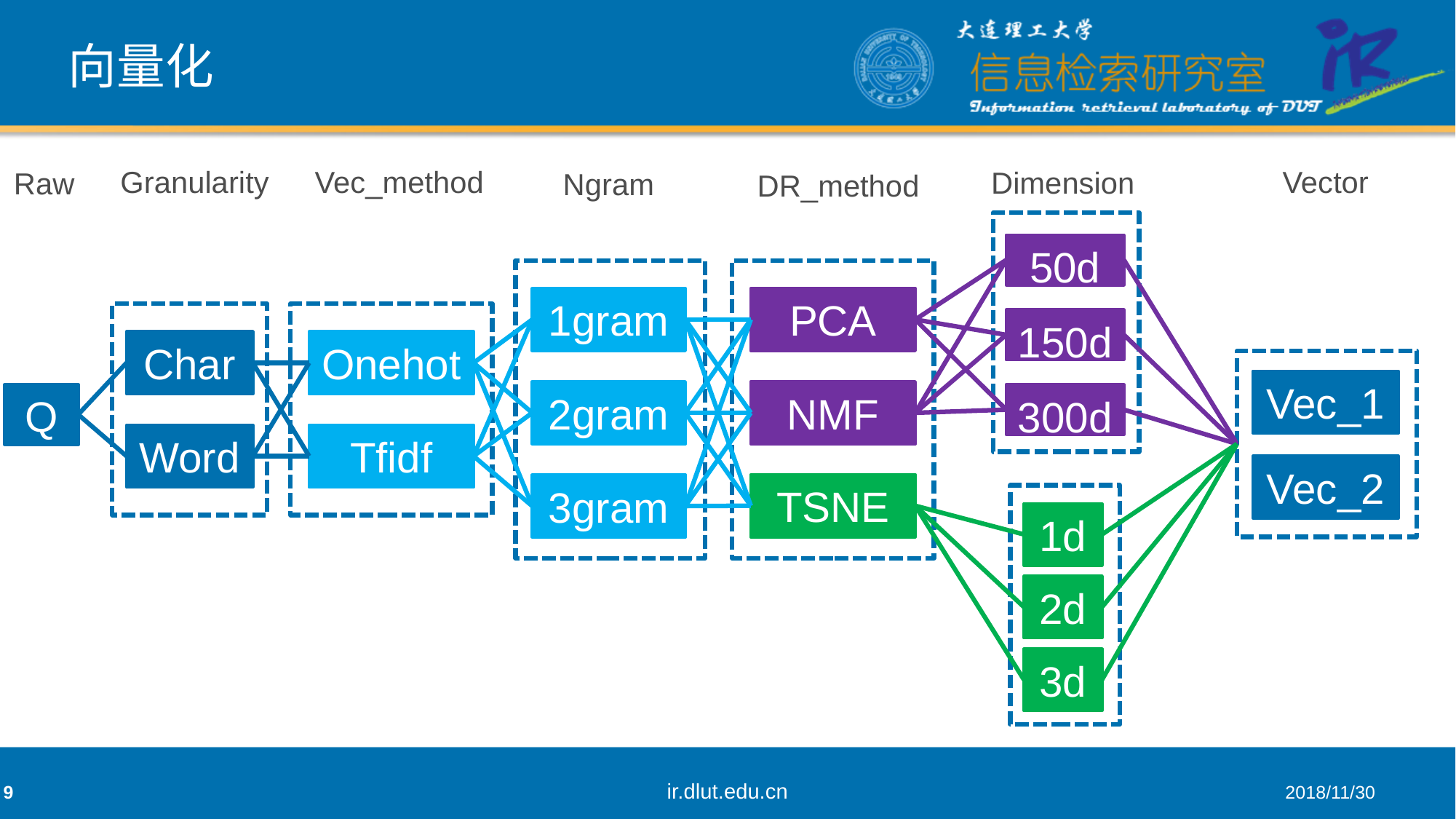

# 向量化
Granularity
Vec_method
Vector
Dimension
Raw
Ngram
DR_method

50d
150d
300d

1gram
2gram
3gram

PCA
NMF
TSNE

Onehot
Tfidf

Char
Word

Vec_1
Vec_2
Q

1d
2d
3d